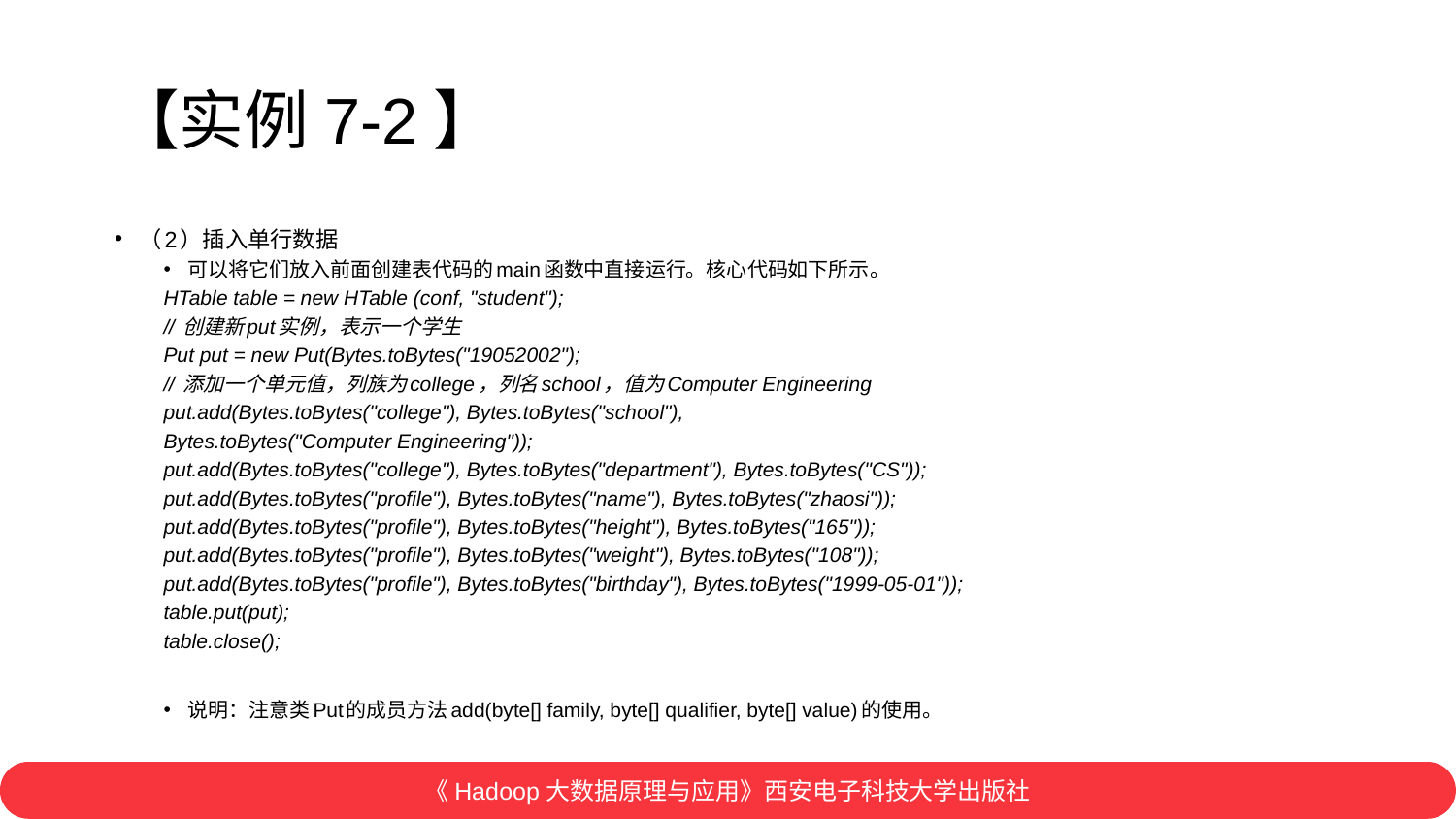

# 【实例7-2】
（2）插入单行数据
可以将它们放入前面创建表代码的main函数中直接运行。核心代码如下所示。
HTable table = new HTable (conf, "student");
// 创建新put实例，表示一个学生
Put put = new Put(Bytes.toBytes("19052002");
// 添加一个单元值，列族为college，列名school，值为Computer Engineering
put.add(Bytes.toBytes("college"), Bytes.toBytes("school"),
Bytes.toBytes("Computer Engineering"));
put.add(Bytes.toBytes("college"), Bytes.toBytes("department"), Bytes.toBytes("CS"));
put.add(Bytes.toBytes("profile"), Bytes.toBytes("name"), Bytes.toBytes("zhaosi"));
put.add(Bytes.toBytes("profile"), Bytes.toBytes("height"), Bytes.toBytes("165"));
put.add(Bytes.toBytes("profile"), Bytes.toBytes("weight"), Bytes.toBytes("108"));
put.add(Bytes.toBytes("profile"), Bytes.toBytes("birthday"), Bytes.toBytes("1999-05-01"));
table.put(put);
table.close();

说明：注意类Put的成员方法add(byte[] family, byte[] qualifier, byte[] value)的使用。